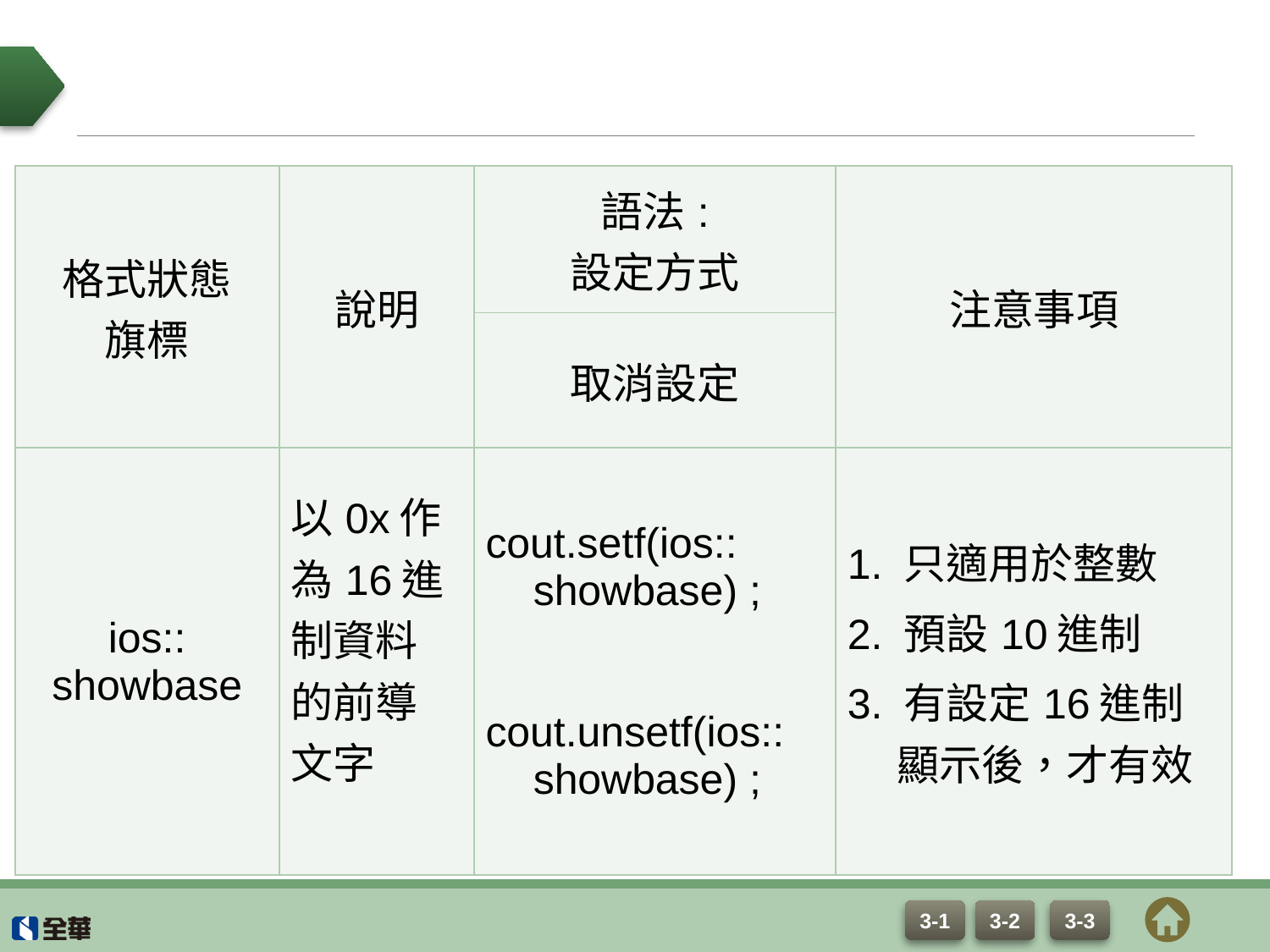

#
| 格式狀態 旗標 | 說明 | 語法: 設定方式 | 注意事項 |
| --- | --- | --- | --- |
|  |  | 取消設定 |  |
| ios:: showbase | 以0x作 為16進 制資料 的前導 文字 | cout.setf(ios:: showbase) ; cout.unsetf(ios:: showbase) ; | 1. 只適用於整數 2. 預設10進制 3. 有設定16進制顯示後，才有效 |